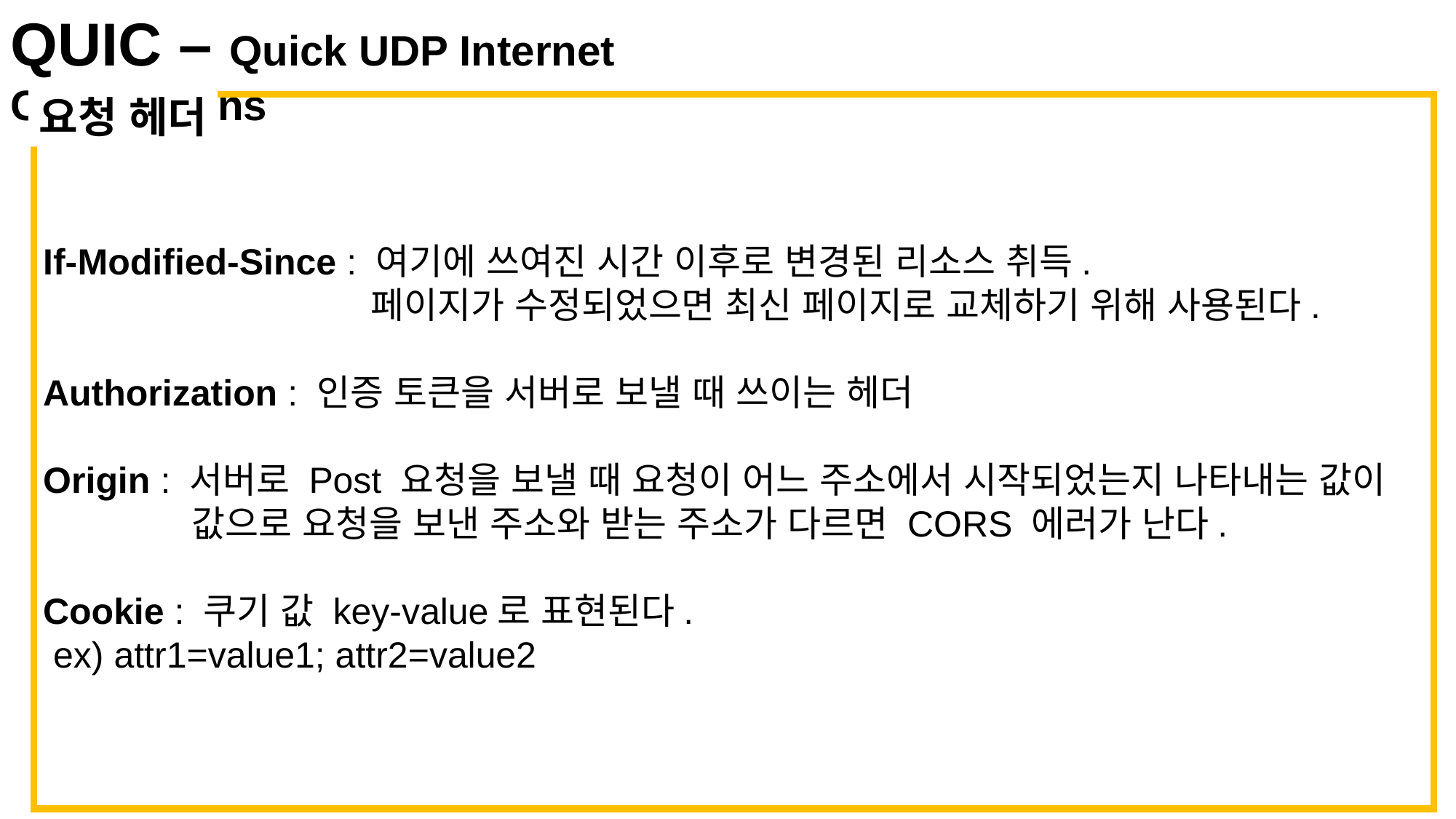

QUIC – Quick UDP Internet Connections
요청 헤더

If-Modified-Since : 여기에 쓰여진 시간 이후로 변경된 리소스 취득.
			페이지가 수정되었으면 최신 페이지로 교체하기 위해 사용된다.

Authorization : 인증 토큰을 서버로 보낼 때 쓰이는 헤더

Origin : 서버로 Post 요청을 보낼 때 요청이 어느 주소에서 시작되었는지 나타내는 값이
	   값으로 요청을 보낸 주소와 받는 주소가 다르면 CORS 에러가 난다.

Cookie : 쿠기 값 key-value로 표현된다.
 ex) attr1=value1; attr2=value2